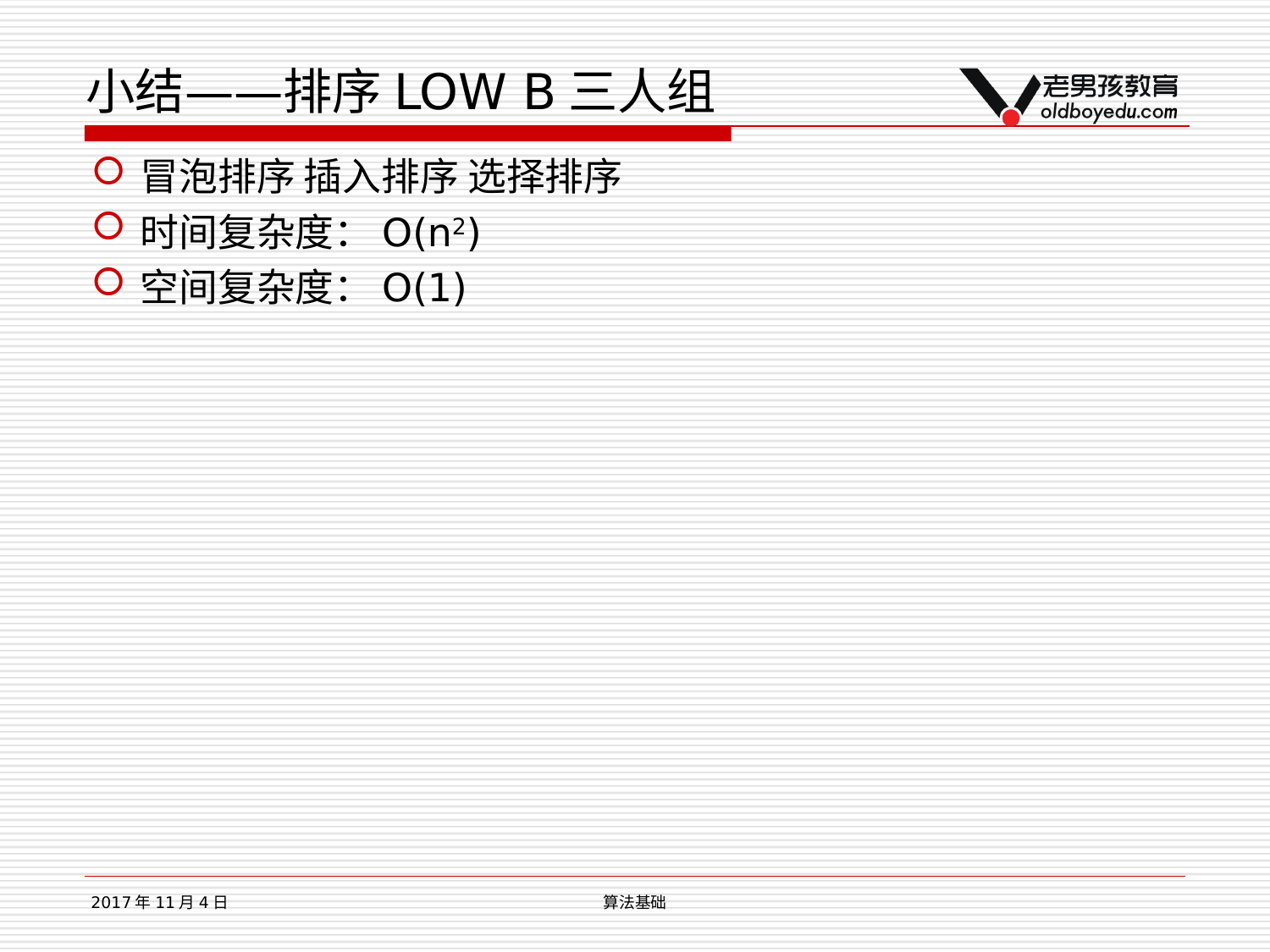

# 小结——排序LOW B三人组
冒泡排序 插入排序 选择排序
时间复杂度：O(n2)
空间复杂度：O(1)
2017年11月4日
算法基础
26